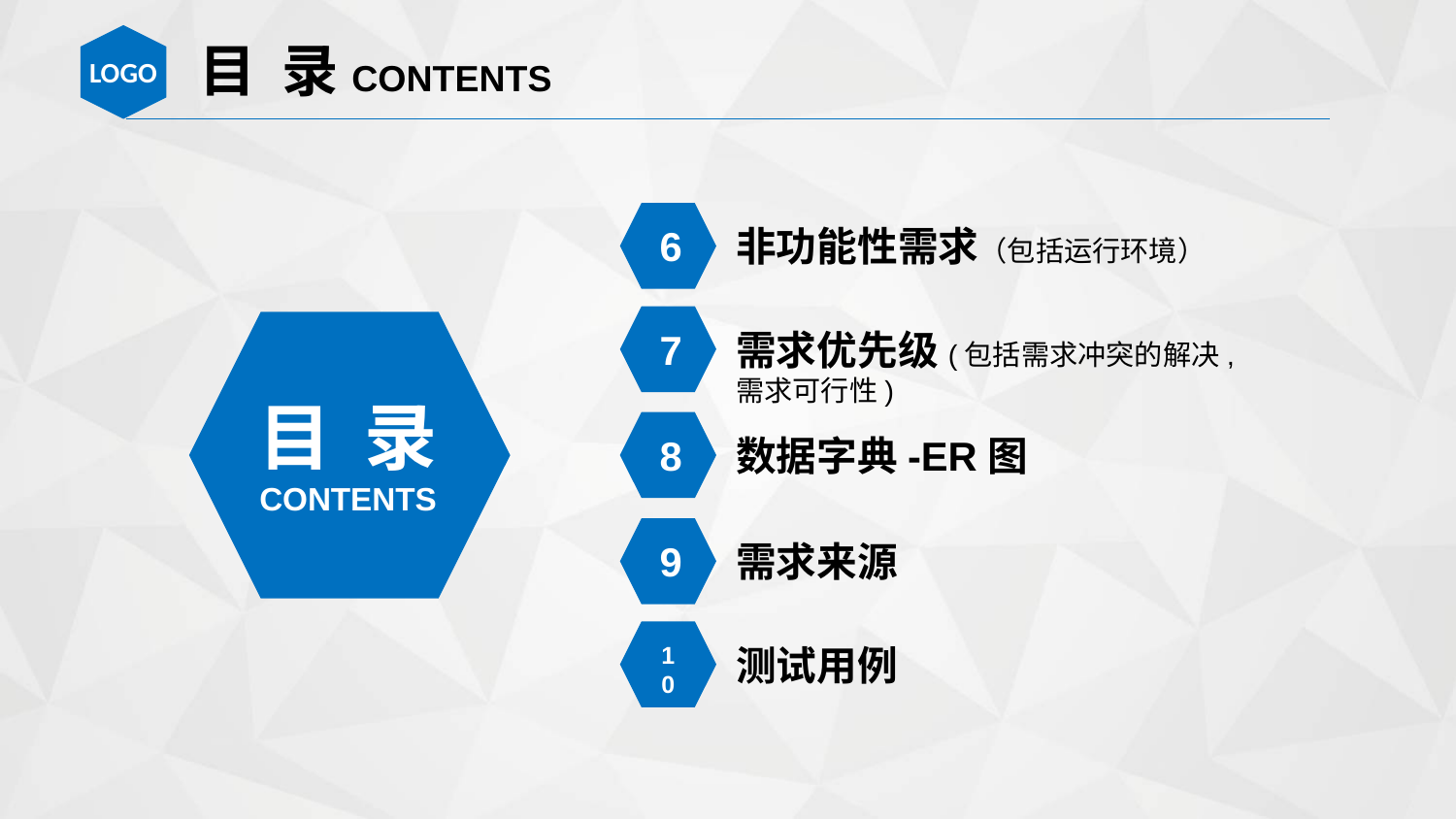

目  录CONTENTS

6
非功能性需求（包括运行环境）

7

目  录
CONTENTS
需求优先级(包括需求冲突的解决,需求可行性)

8
数据字典-ER图

9
需求来源

10
测试用例